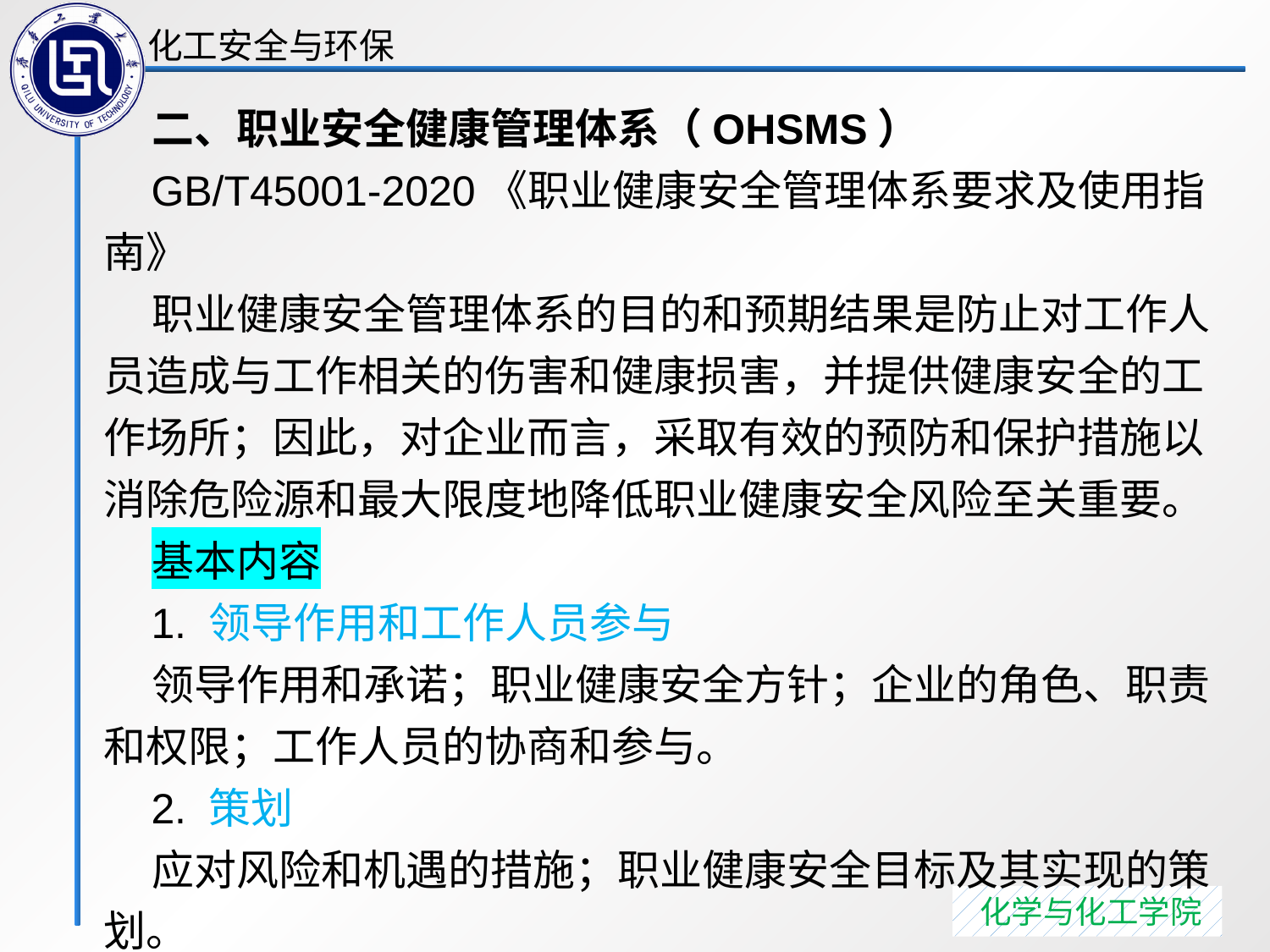

二、职业安全健康管理体系（OHSMS）
    GB/T45001-2020《职业健康安全管理体系要求及使用指南》
    职业健康安全管理体系的目的和预期结果是防止对工作人员造成与工作相关的伤害和健康损害，并提供健康安全的工作场所；因此，对企业而言，采取有效的预防和保护措施以消除危险源和最大限度地降低职业健康安全风险至关重要。
    基本内容
    1. 领导作用和工作人员参与
    领导作用和承诺；职业健康安全方针；企业的角色、职责和权限；工作人员的协商和参与。
    2. 策划
    应对风险和机遇的措施；职业健康安全目标及其实现的策划。